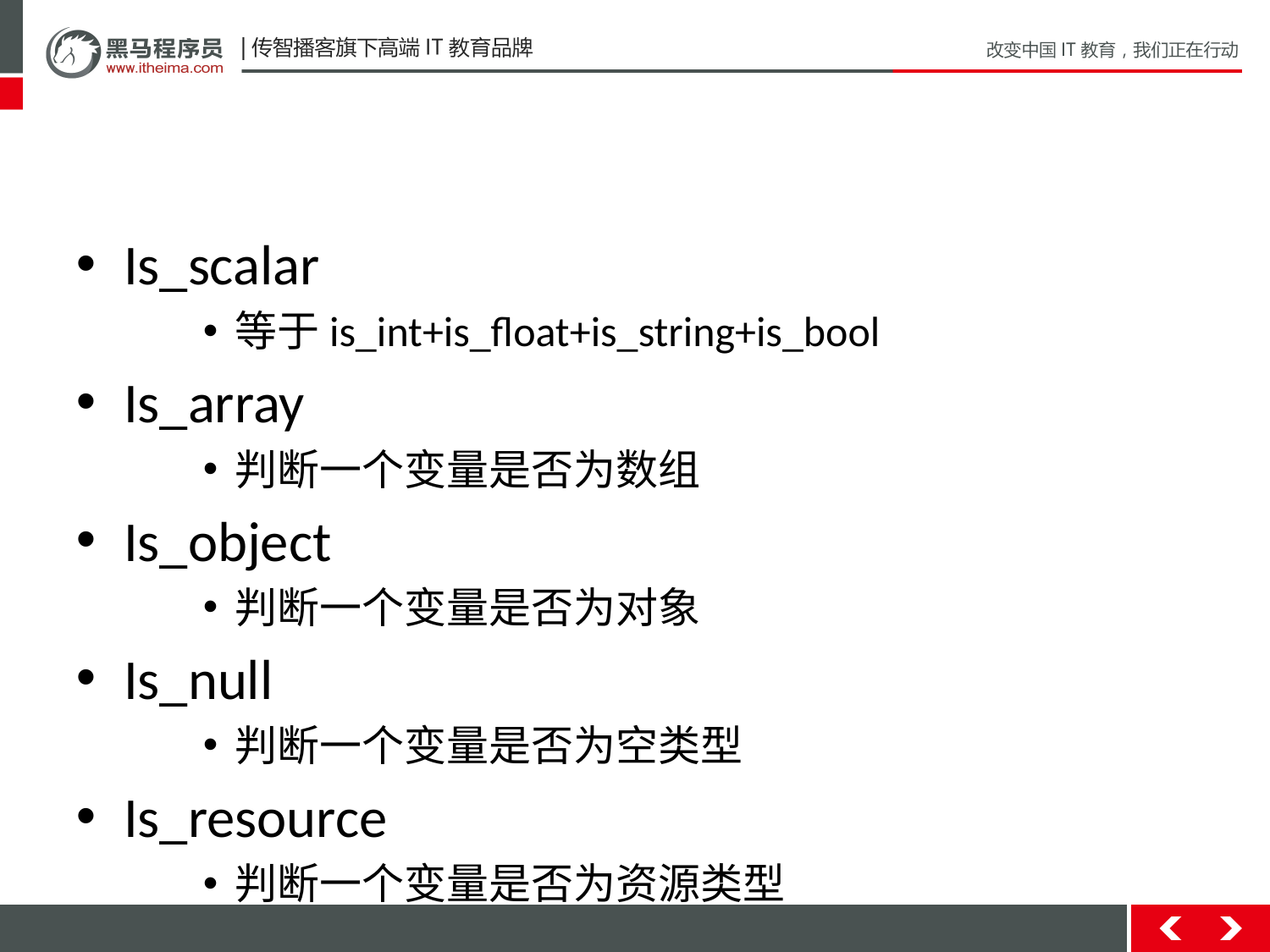

#
Is_scalar
等于is_int+is_float+is_string+is_bool
Is_array
判断一个变量是否为数组
Is_object
判断一个变量是否为对象
Is_null
判断一个变量是否为空类型
Is_resource
判断一个变量是否为资源类型